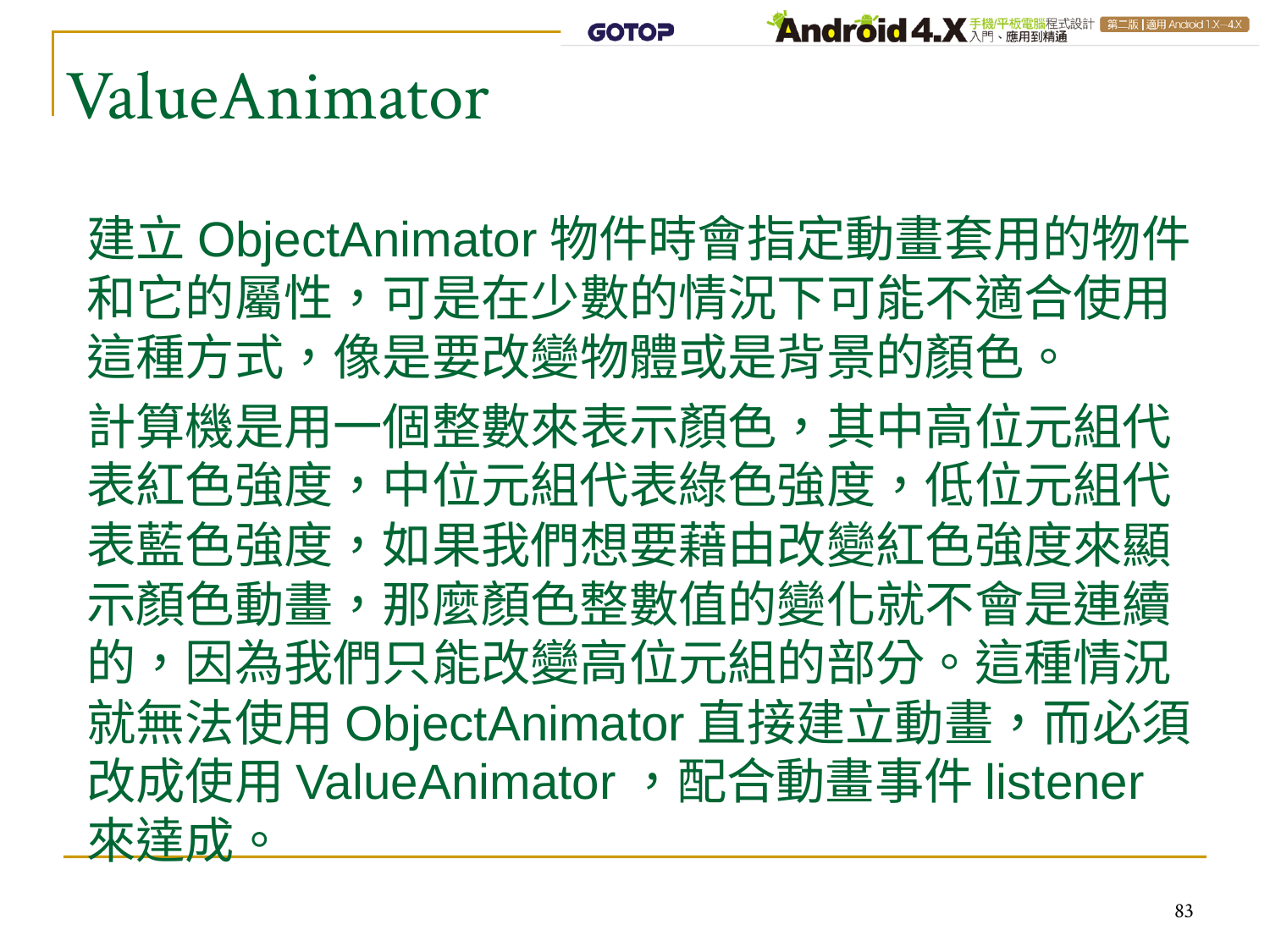

# ValueAnimator
建立ObjectAnimator物件時會指定動畫套用的物件和它的屬性，可是在少數的情況下可能不適合使用這種方式，像是要改變物體或是背景的顏色。
計算機是用一個整數來表示顏色，其中高位元組代表紅色強度，中位元組代表綠色強度，低位元組代表藍色強度，如果我們想要藉由改變紅色強度來顯示顏色動畫，那麼顏色整數值的變化就不會是連續的，因為我們只能改變高位元組的部分。這種情況就無法使用ObjectAnimator直接建立動畫，而必須改成使用ValueAnimator，配合動畫事件listener來達成。
83